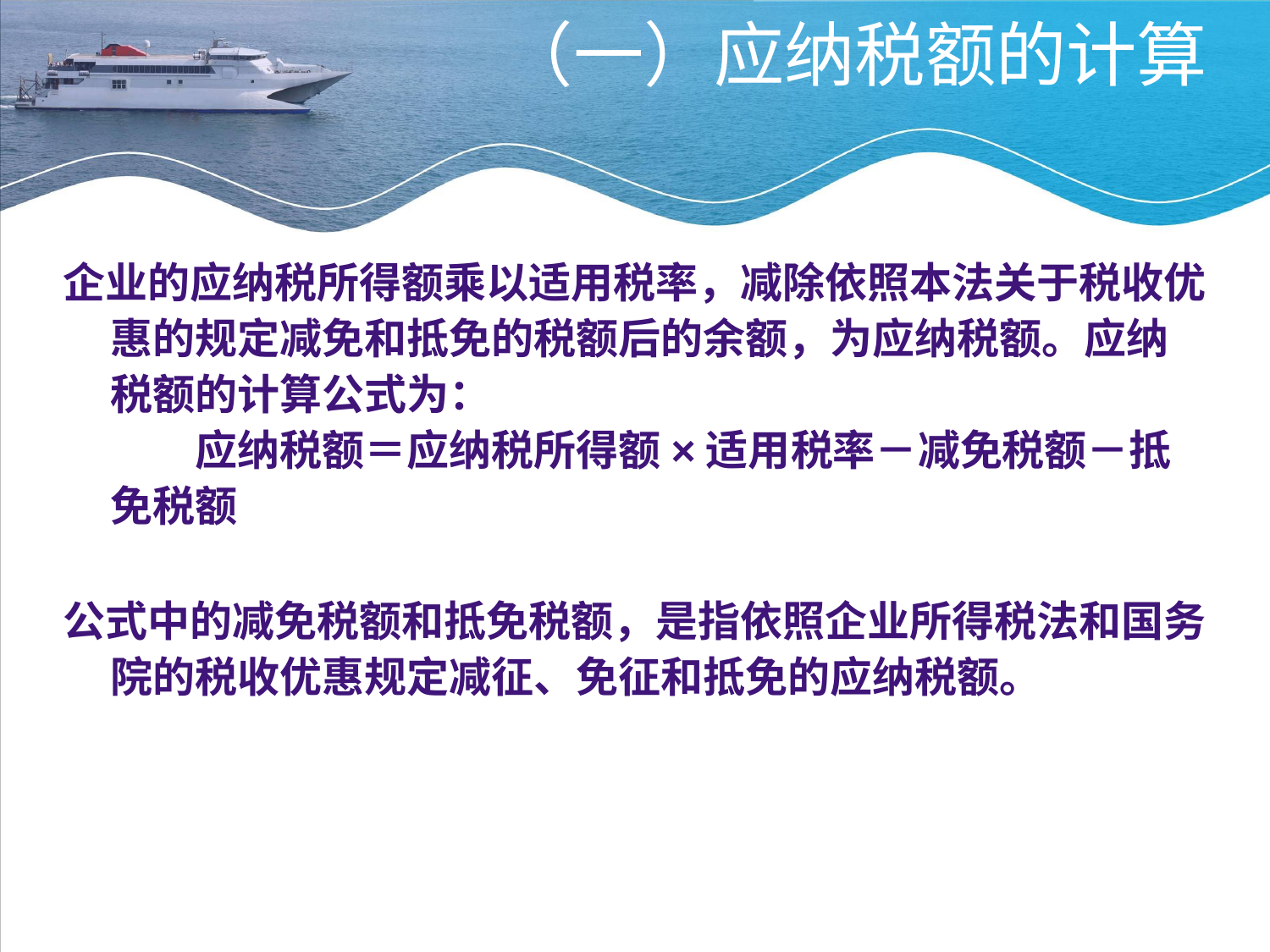

# （一）应纳税额的计算
企业的应纳税所得额乘以适用税率，减除依照本法关于税收优惠的规定减免和抵免的税额后的余额，为应纳税额。应纳税额的计算公式为：
　　应纳税额＝应纳税所得额×适用税率－减免税额－抵免税额
公式中的减免税额和抵免税额，是指依照企业所得税法和国务院的税收优惠规定减征、免征和抵免的应纳税额。